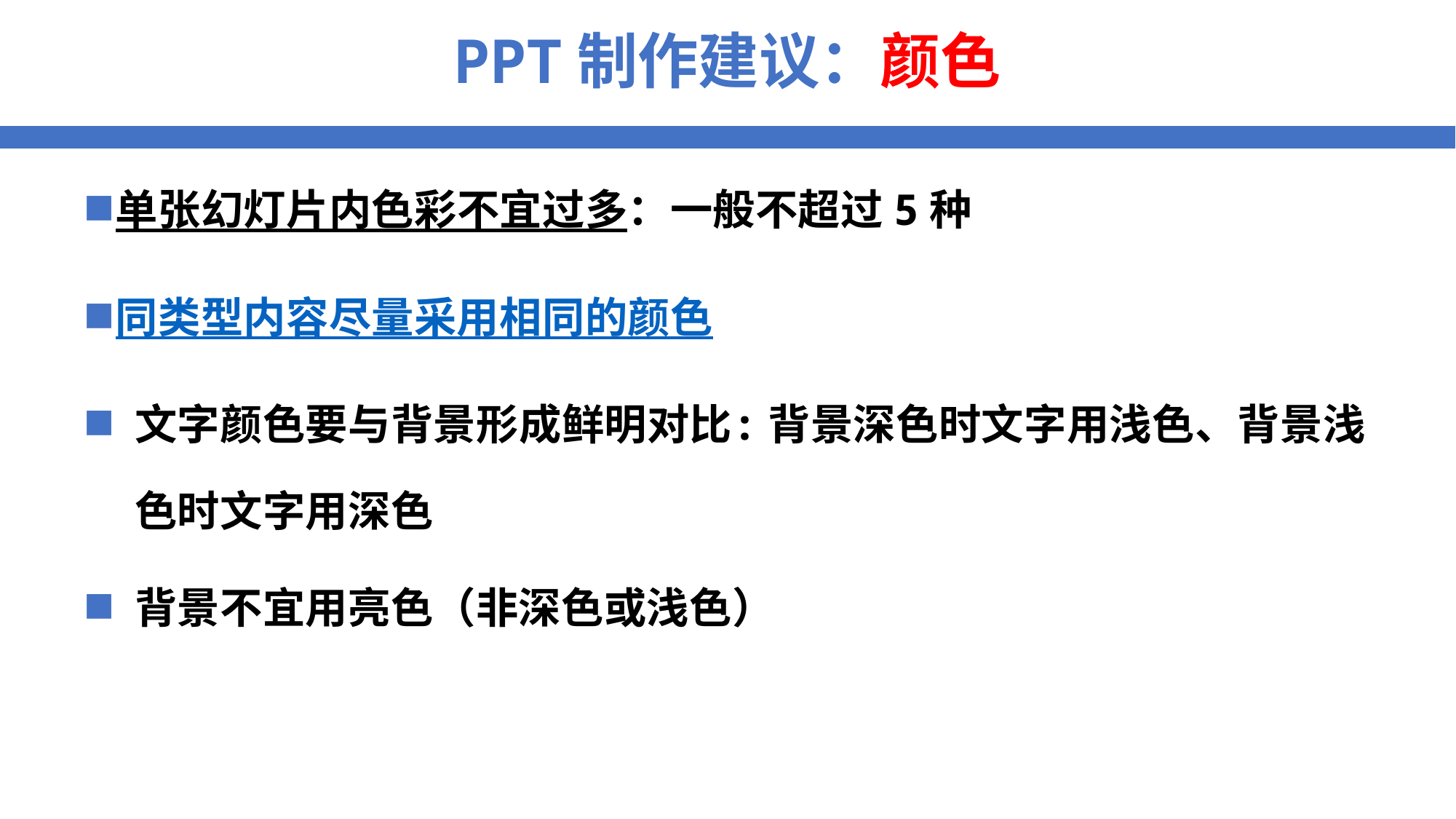

# PPT制作建议：颜色

单张幻灯片内色彩不宜过多：一般不超过5种
同类型内容尽量采用相同的颜色
文字颜色要与背景形成鲜明对比:背景深色时文字用浅色、背景浅色时文字用深色
背景不宜用亮色（非深色或浅色）